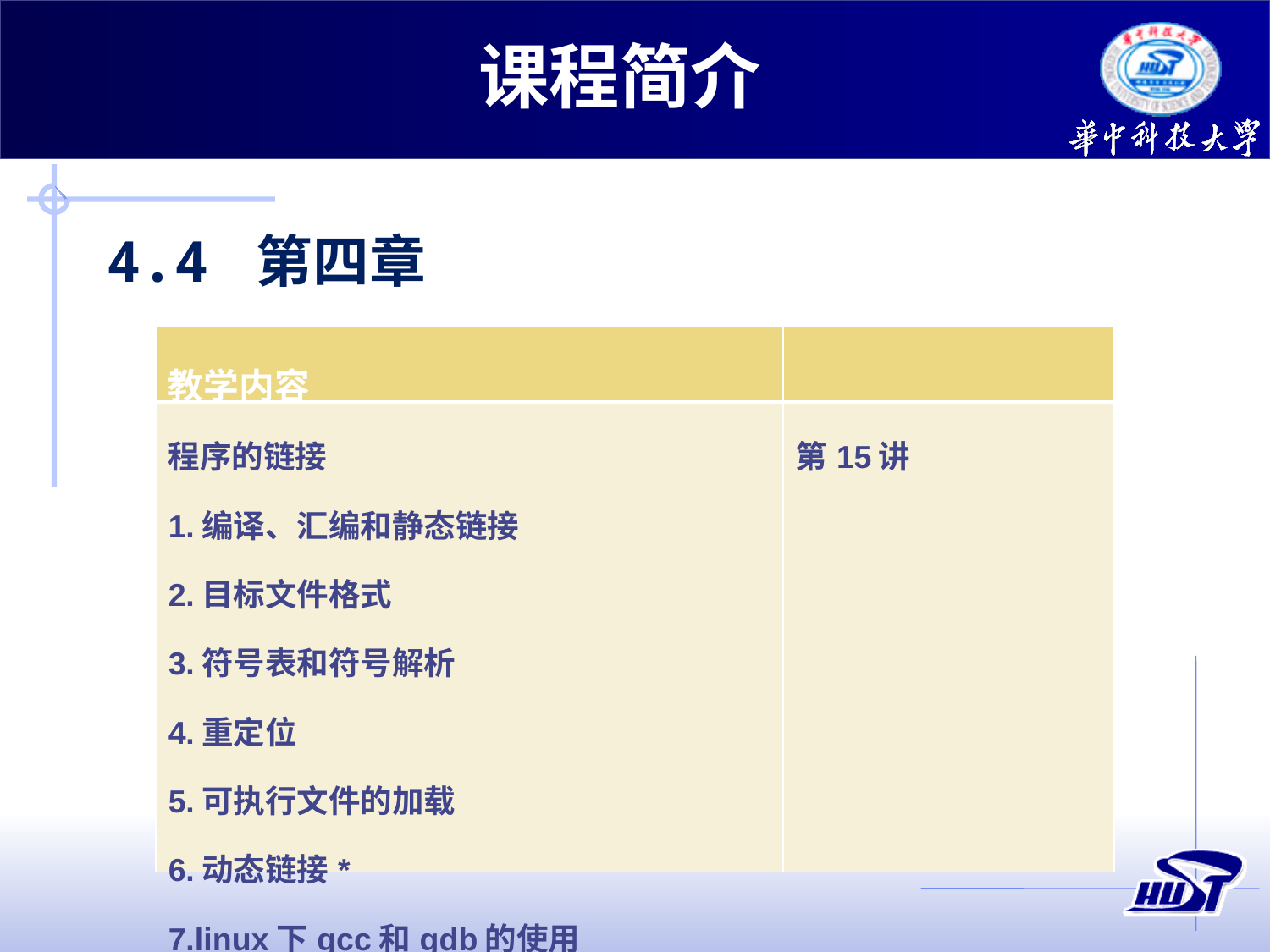

课程简介
4.4 第四章

| 教学内容 |  |
| --- | --- |
| 程序的链接 1.编译、汇编和静态链接 2.目标文件格式 3.符号表和符号解析 4.重定位 5.可执行文件的加载 6.动态链接\* 7.linux下gcc和gdb的使用 | 第15讲 |